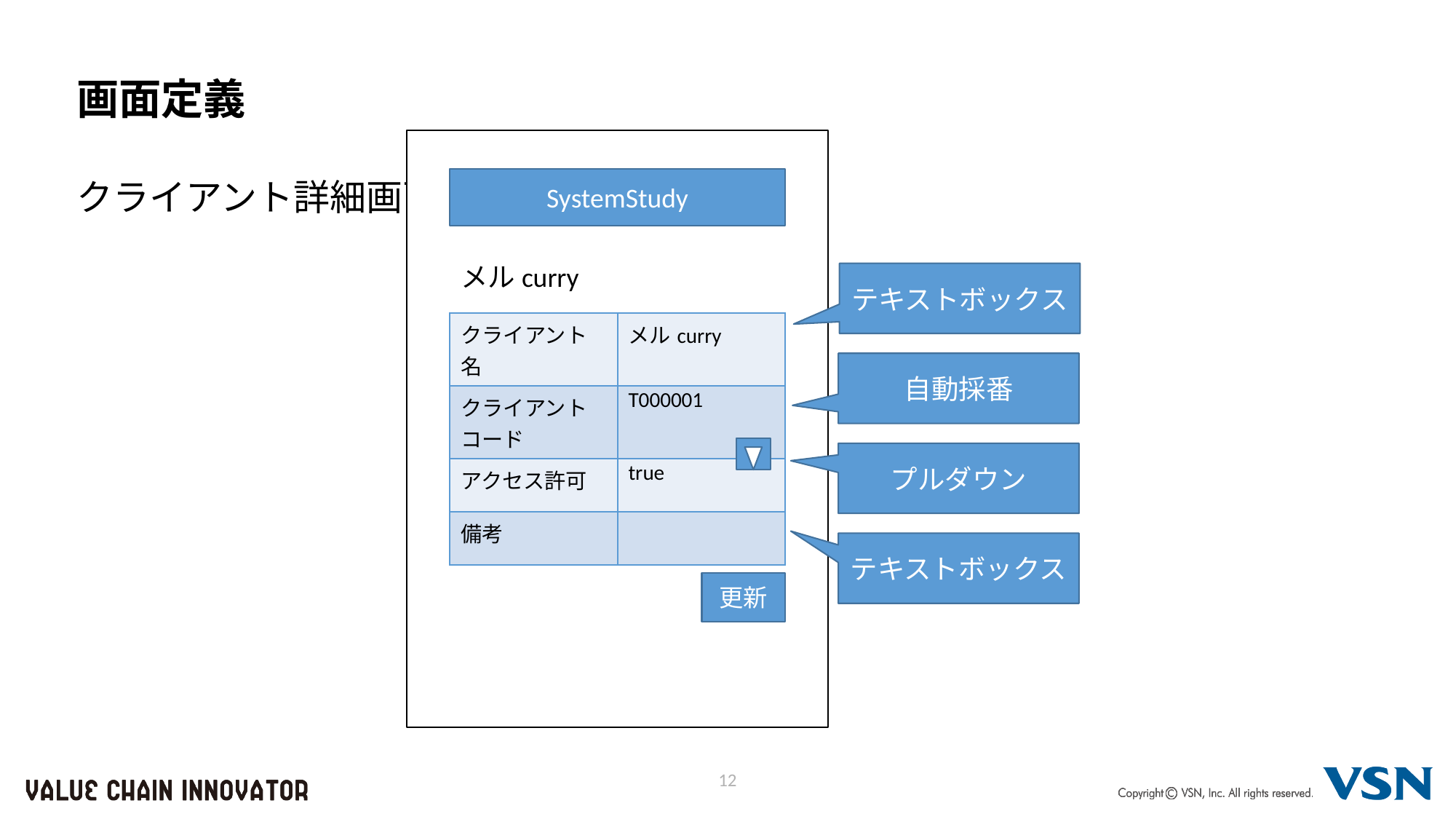

# 画面定義

クライアント詳細画面
SystemStudy
メルcurry
テキストボックス
| クライアント名 | メルcurry |
| --- | --- |
| クライアント コード | T000001 |
| アクセス許可 | true |
| 備考 |  |
自動採番

プルダウン

テキストボックス
更新
12